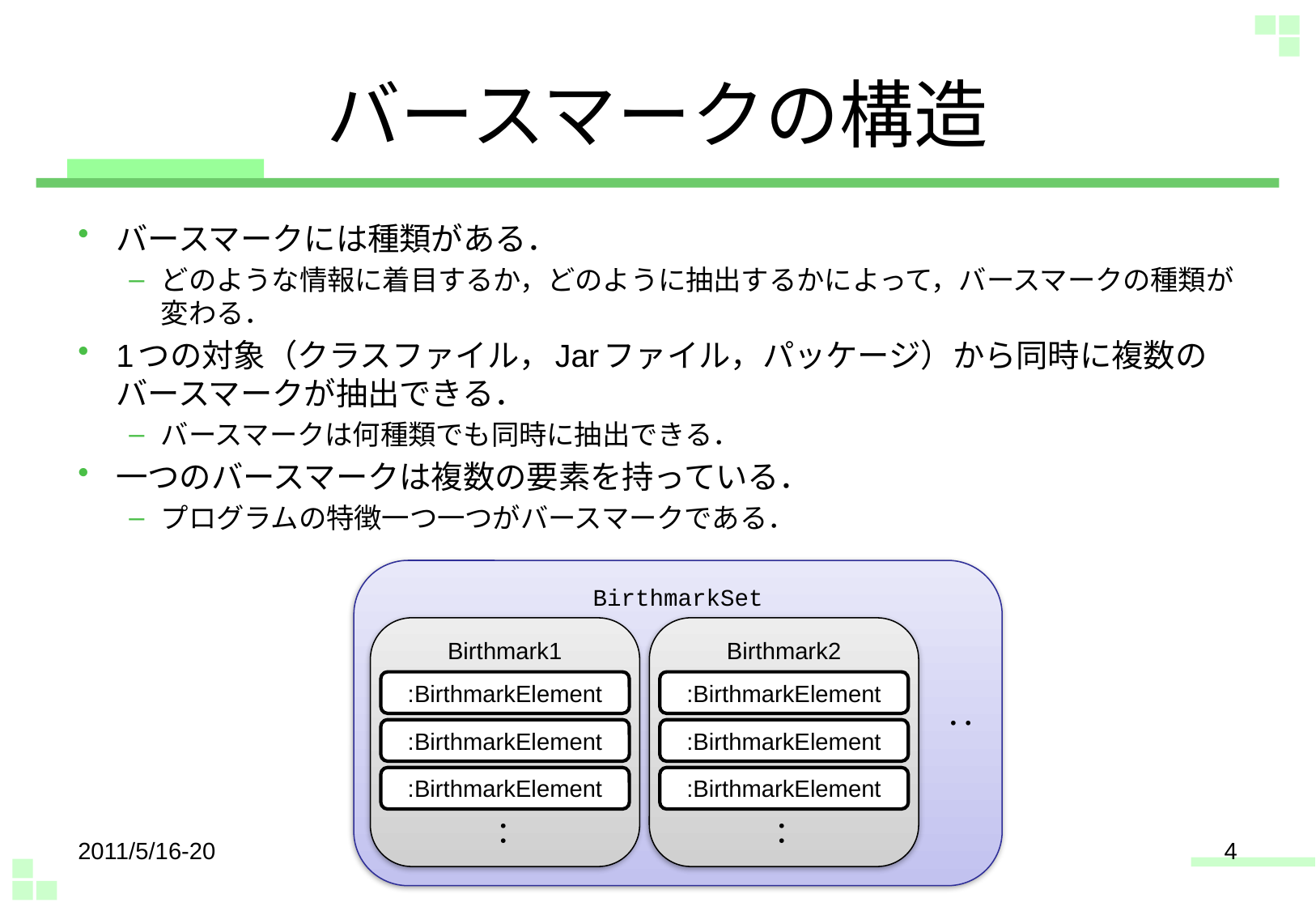

# バースマークの構造
バースマークには種類がある．
どのような情報に着目するか，どのように抽出するかによって，バースマークの種類が変わる．
1つの対象（クラスファイル，Jarファイル，パッケージ）から同時に複数のバースマークが抽出できる．
バースマークは何種類でも同時に抽出できる．
一つのバースマークは複数の要素を持っている．
プログラムの特徴一つ一つがバースマークである．
BirthmarkSet
Birthmark1
:BirthmarkElement
:BirthmarkElement
:BirthmarkElement
：
Birthmark2
:BirthmarkElement
:BirthmarkElement
:BirthmarkElement
：
：
2011/5/16-20
4